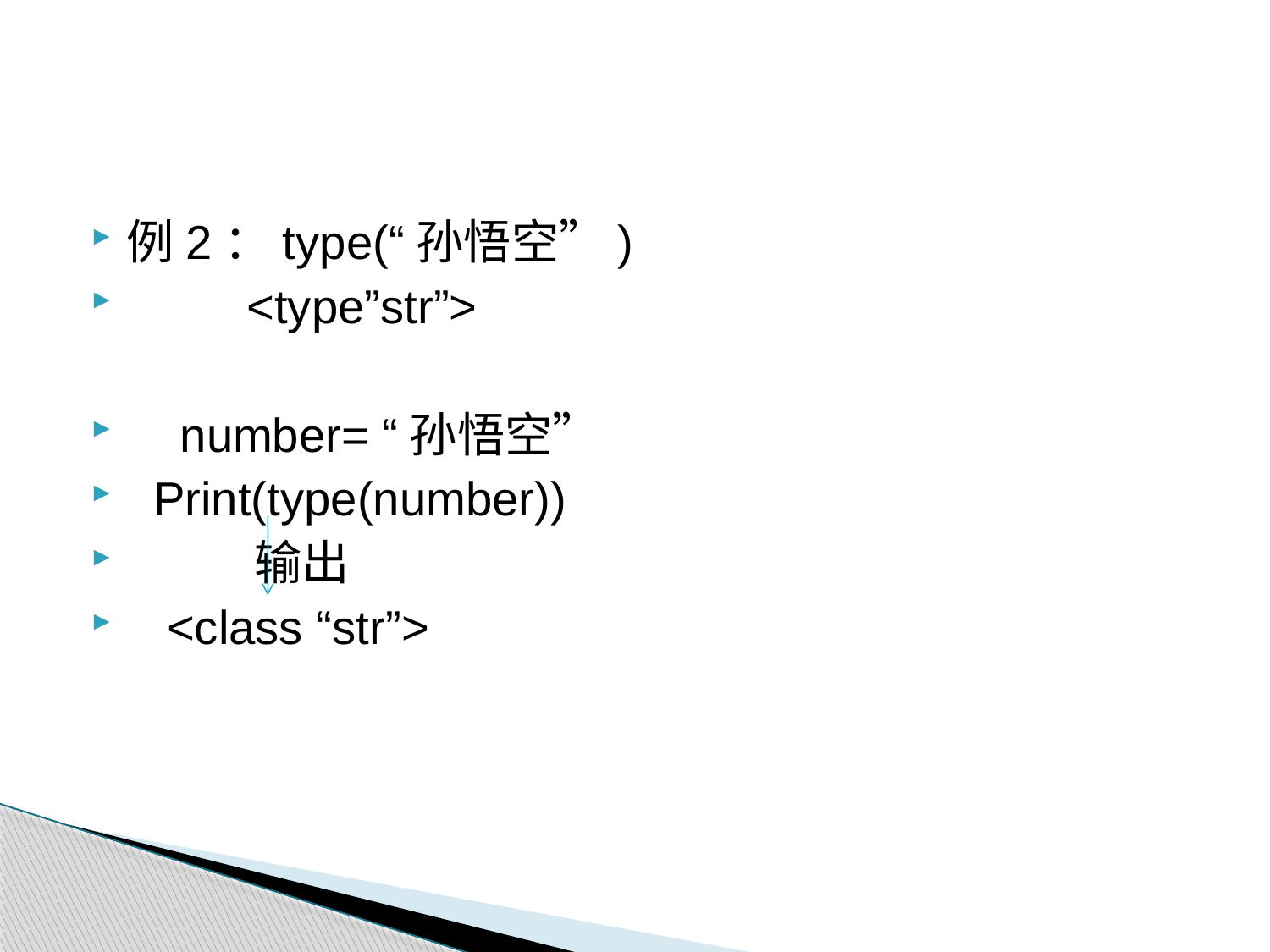

#
例2：type(“孙悟空”)
         <type”str”>

    number= “孙悟空”
  Print(type(number))
           输出
   <class “str”>